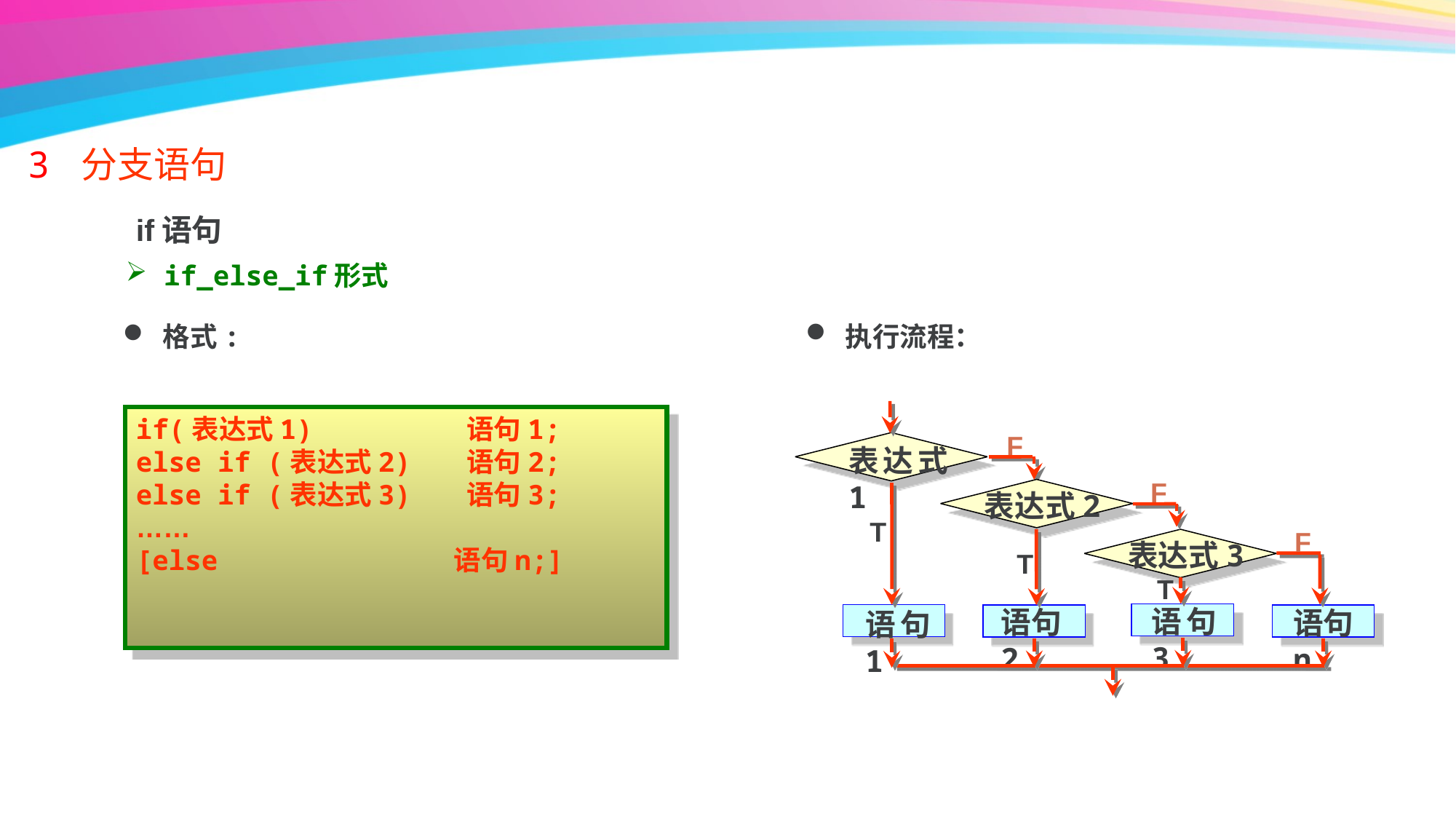

3 分支语句
 if语句
 if_else_if形式
 执行流程：
 格式:

F

表达式1
F

表达式2

T
F

T

表达式3
T

语句3

语句2

语句n

语句1

if(表达式1)         语句1;
else if (表达式2)   语句2;
else if (表达式3)   语句3;
……
[else              语句n;]